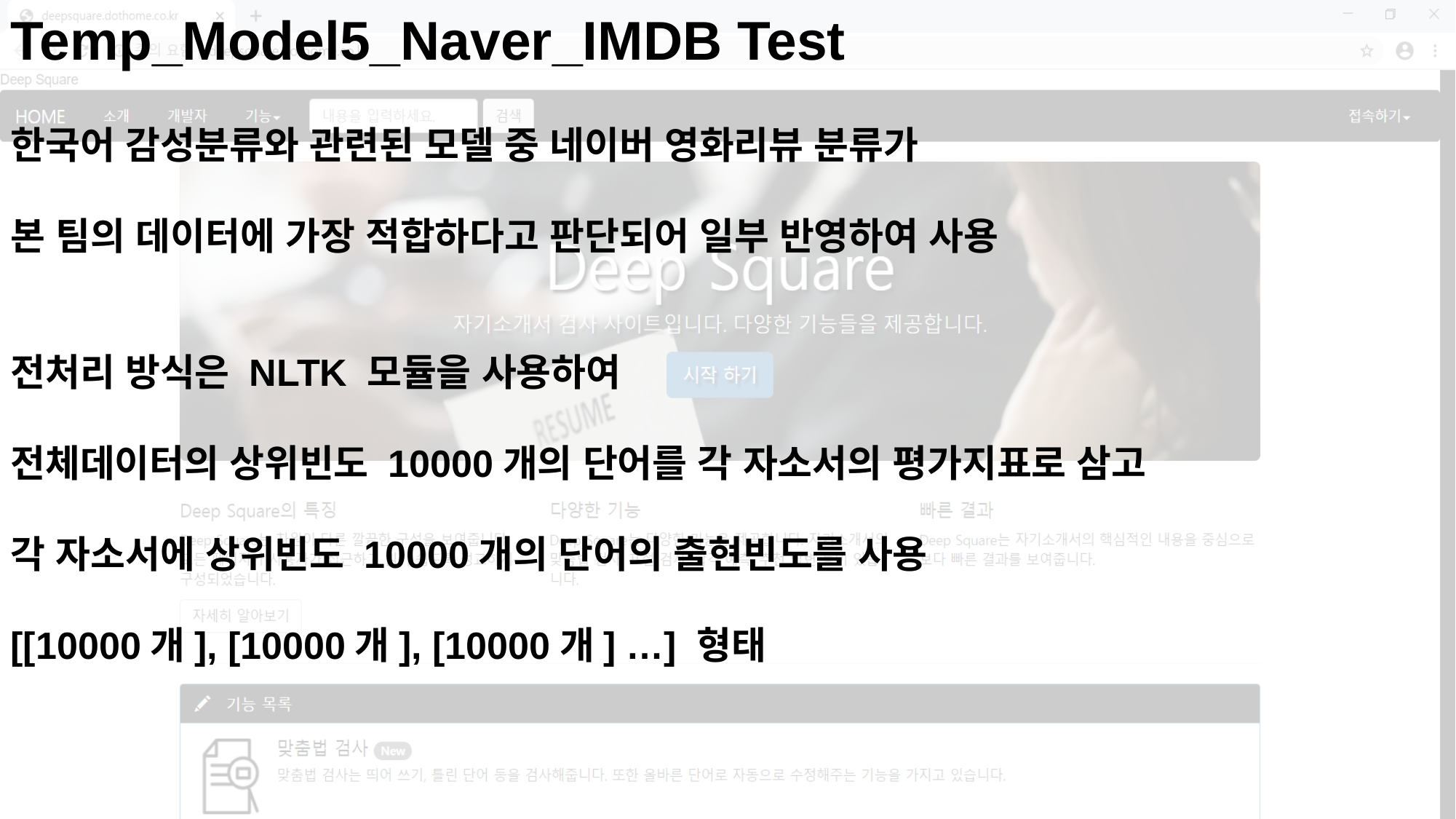

Temp_Model5_Naver_IMDB Test
한국어 감성분류와 관련된 모델 중 네이버 영화리뷰 분류가

본 팀의 데이터에 가장 적합하다고 판단되어 일부 반영하여 사용

전처리 방식은 NLTK 모듈을 사용하여

전체데이터의 상위빈도 10000개의 단어를 각 자소서의 평가지표로 삼고

각 자소서에 상위빈도 10000개의 단어의 출현빈도를 사용

[[10000개], [10000개], [10000개] …] 형태